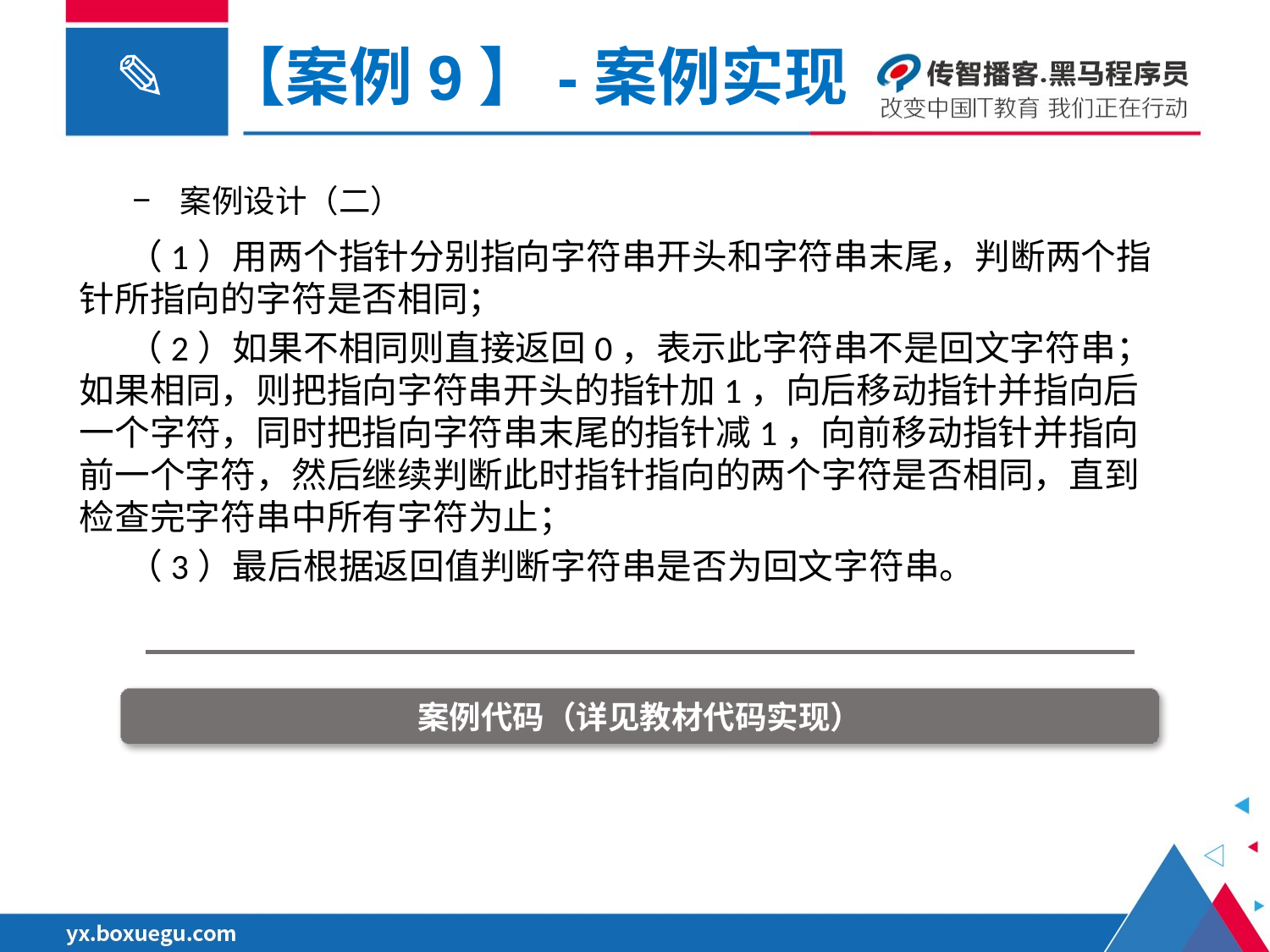

【案例9】-案例实现
案例设计（二）
     （1）用两个指针分别指向字符串开头和字符串末尾，判断两个指针所指向的字符是否相同；
     （2）如果不相同则直接返回0，表示此字符串不是回文字符串；如果相同，则把指向字符串开头的指针加1，向后移动指针并指向后一个字符，同时把指向字符串末尾的指针减1，向前移动指针并指向前一个字符，然后继续判断此时指针指向的两个字符是否相同，直到检查完字符串中所有字符为止；
     （3）最后根据返回值判断字符串是否为回文字符串。
案例代码（详见教材代码实现）